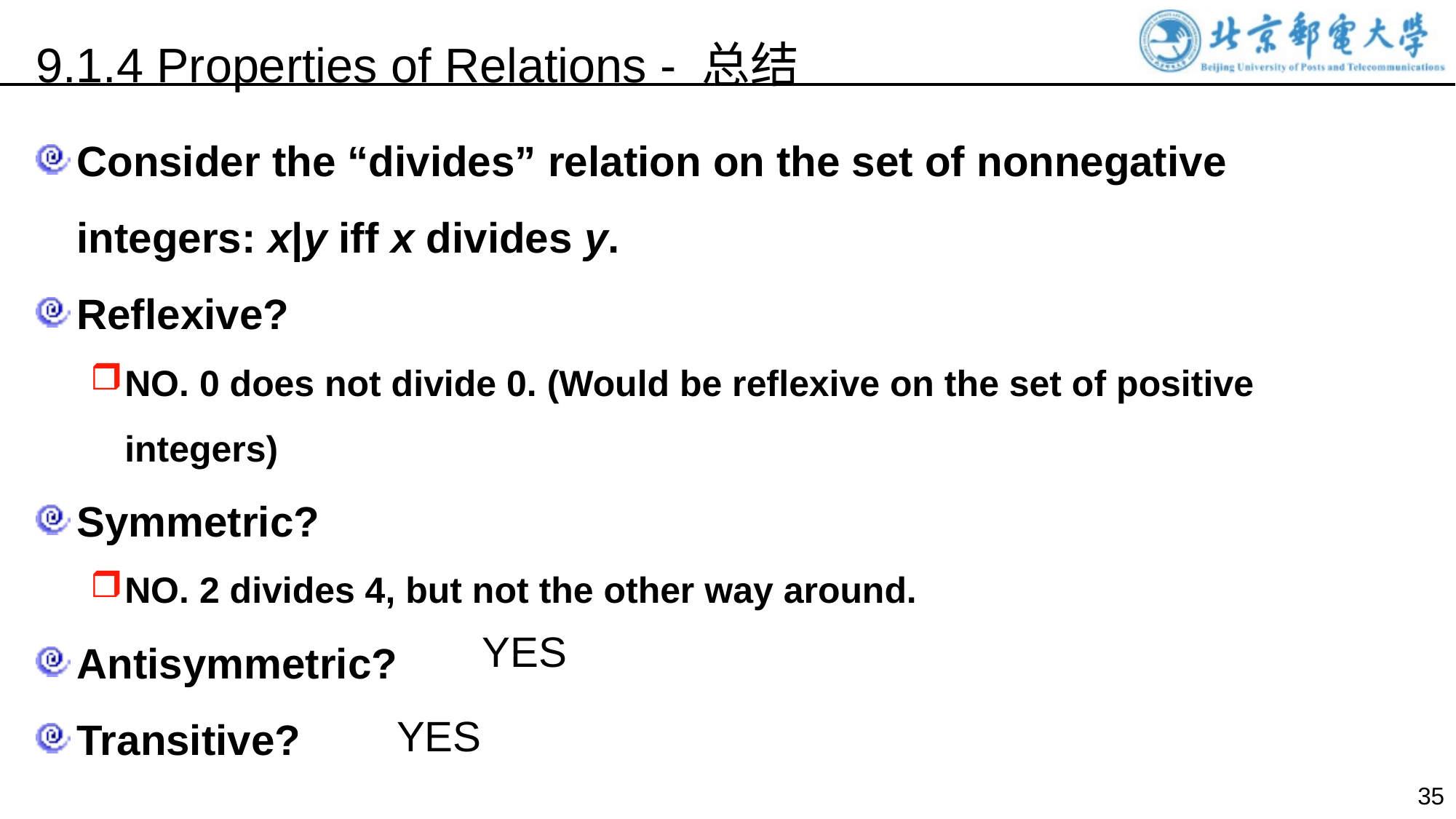

9.1.4 Properties of Relations - 总结
Consider the “divides” relation on the set of nonnegative integers: x|y iff x divides y.
Reflexive?
NO. 0 does not divide 0. (Would be reflexive on the set of positive integers)
Symmetric?
NO. 2 divides 4, but not the other way around.
Antisymmetric?
Transitive?
YES
YES